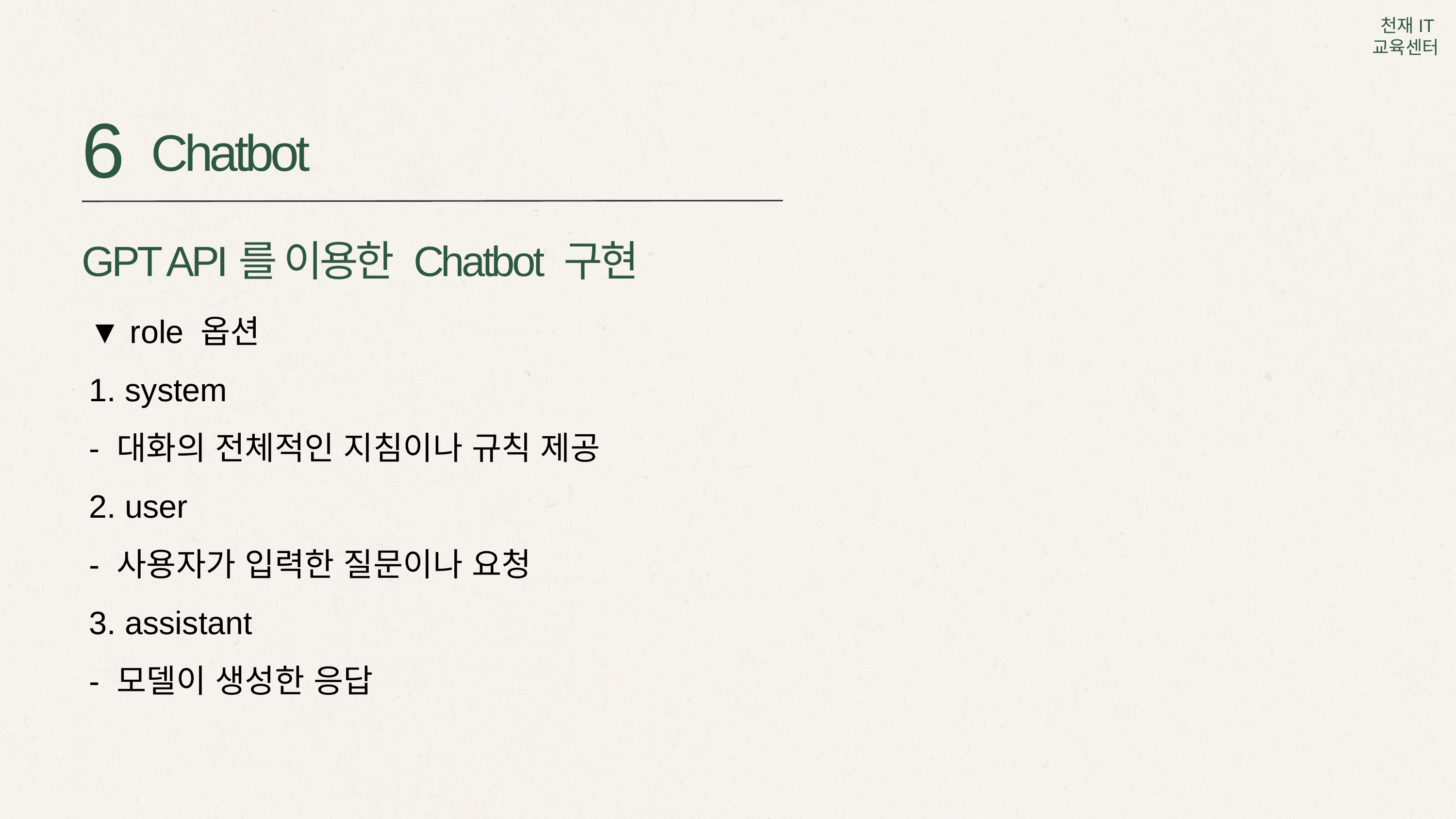

6
Chatbot

GPT API를 이용한 Chatbot 구현
▼ role 옵션
1. system
- 대화의 전체적인 지침이나 규칙 제공
2. user
- 사용자가 입력한 질문이나 요청
3. assistant
- 모델이 생성한 응답